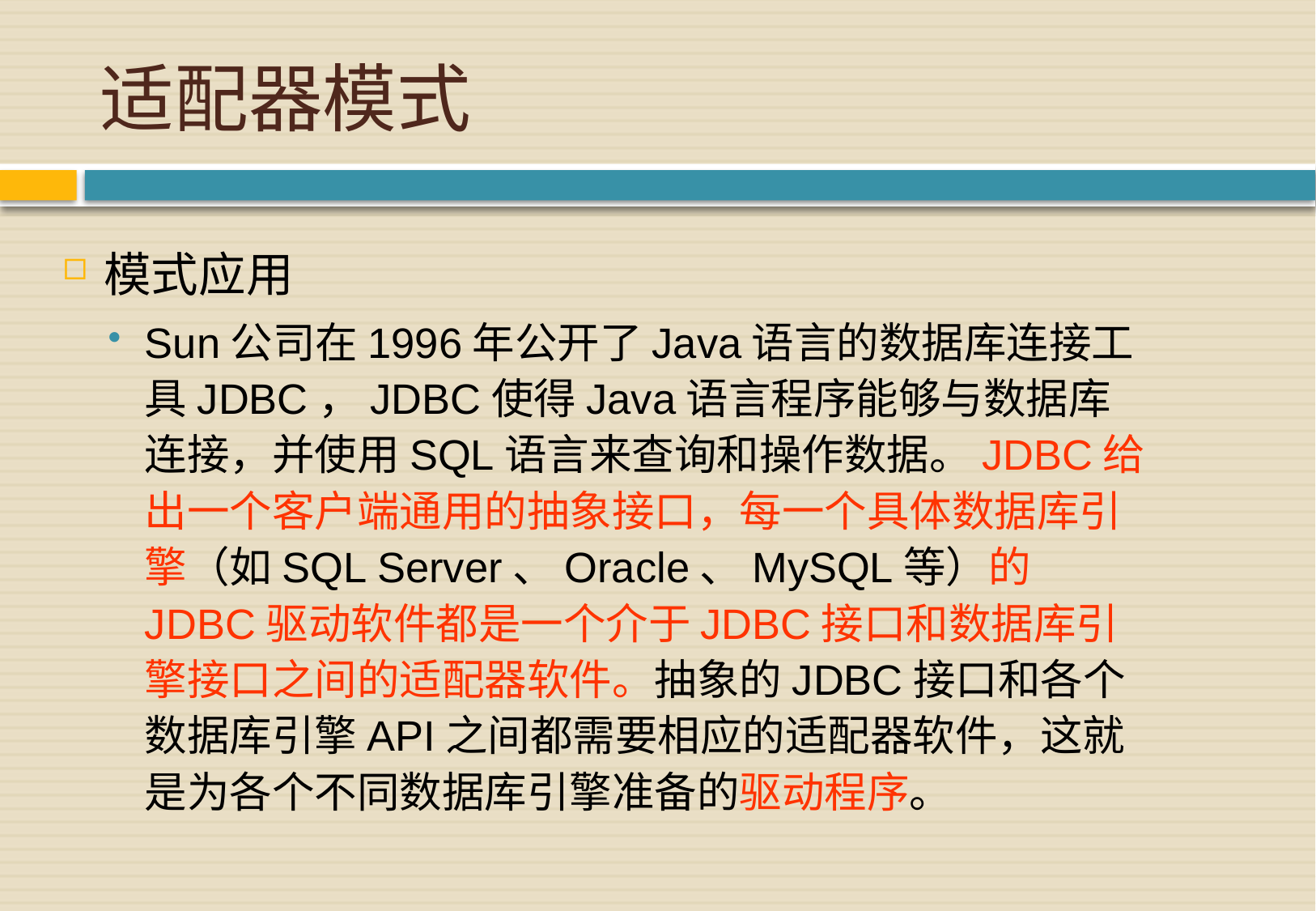

# 适配器模式
模式应用
Sun公司在1996年公开了Java语言的数据库连接工具JDBC，JDBC使得Java语言程序能够与数据库连接，并使用SQL语言来查询和操作数据。JDBC给出一个客户端通用的抽象接口，每一个具体数据库引擎（如SQL Server、Oracle、MySQL等）的JDBC驱动软件都是一个介于JDBC接口和数据库引擎接口之间的适配器软件。抽象的JDBC接口和各个数据库引擎API之间都需要相应的适配器软件，这就是为各个不同数据库引擎准备的驱动程序。